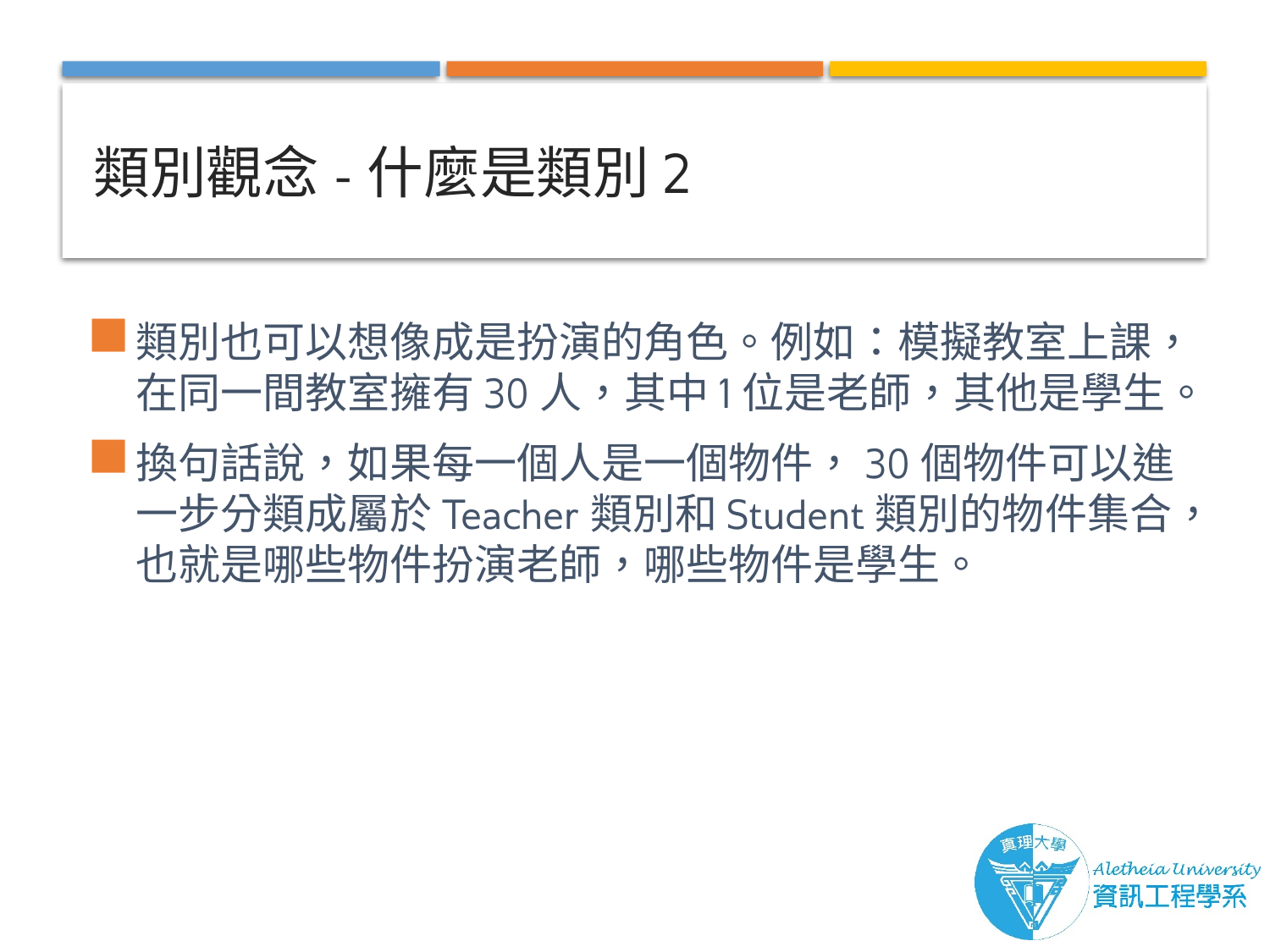

# 類別觀念-什麼是類別2
類別也可以想像成是扮演的角色。例如：模擬教室上課，在同一間教室擁有30人，其中1位是老師，其他是學生。
換句話說，如果每一個人是一個物件，30個物件可以進一步分類成屬於Teacher類別和Student類別的物件集合，也就是哪些物件扮演老師，哪些物件是學生。